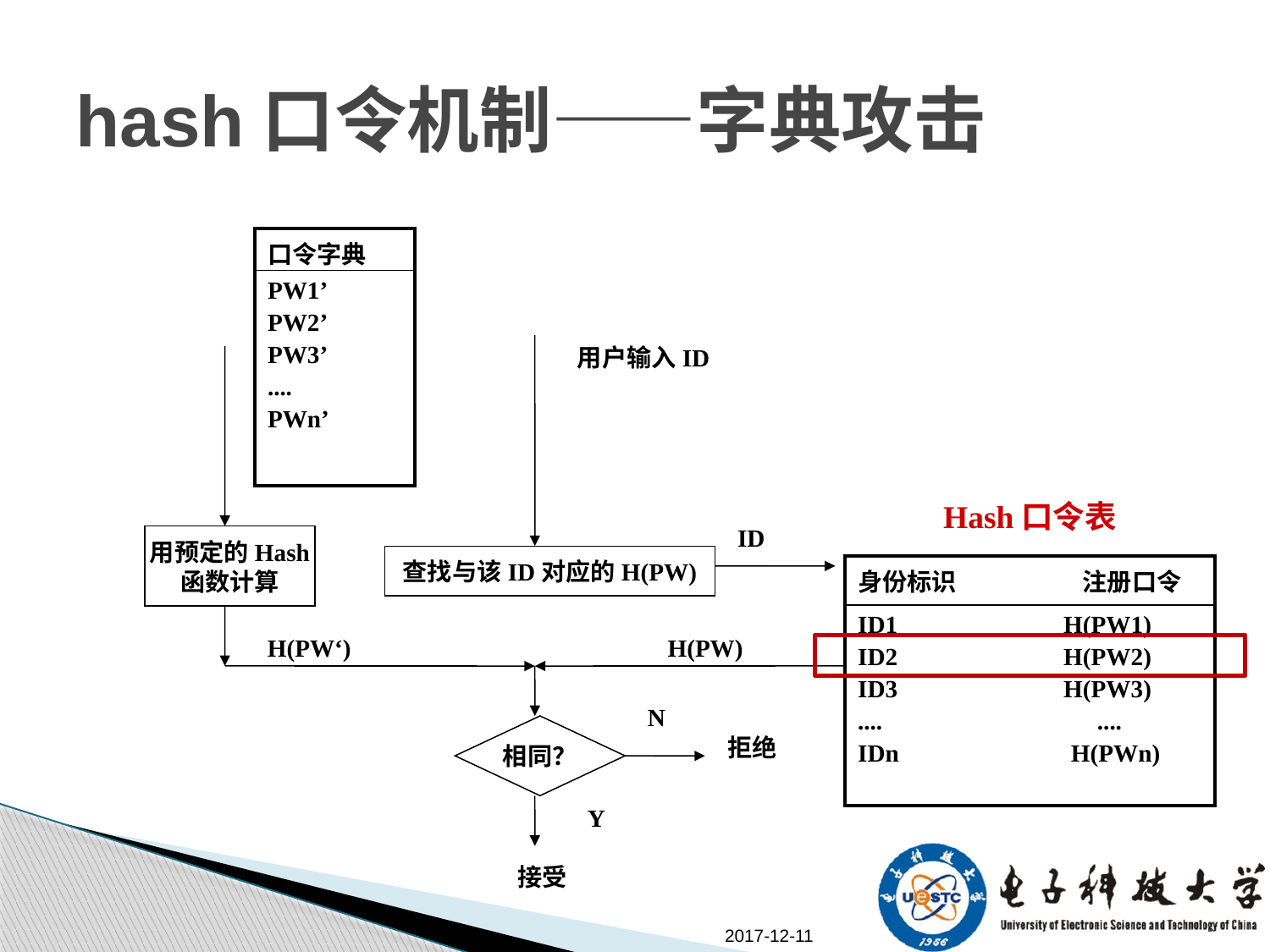

# hash口令机制——字典攻击

| 口令字典 |
| --- |
| PW1’ PW2’ PW3’ .... PWn’ |

用户输入ID

Hash口令表
ID
用预定的Hash
函数计算
查找与该ID对应的H(PW)
| 身份标识 注册口令 |
| --- |
| ID1 H(PW1) ID2 H(PW2) ID3 H(PW3) .... .... IDn H(PWn) |

H(PW‘)
H(PW)

N
相同？
拒绝

Y
接受
2017-12-11